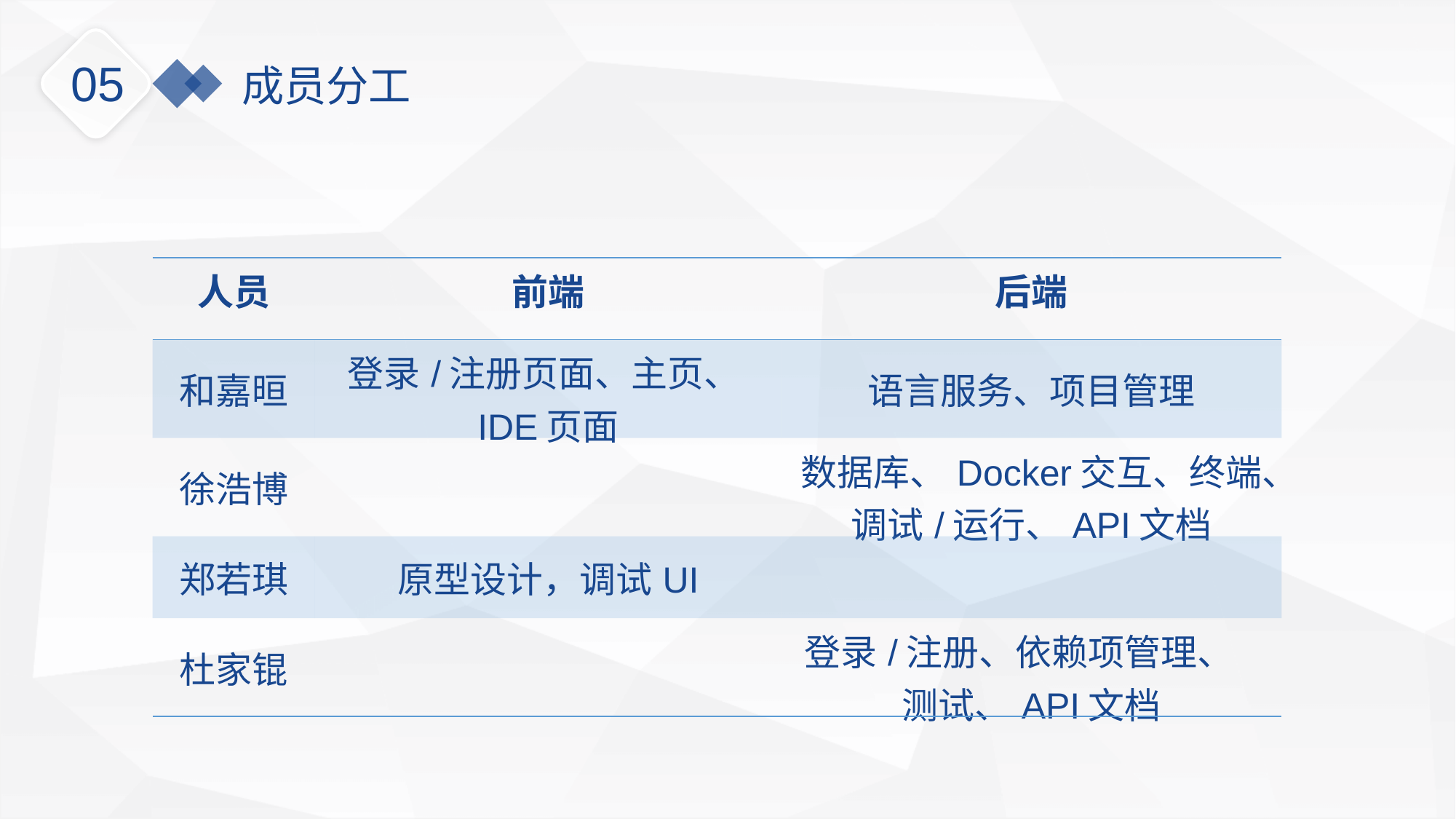

05
成员分工

| 人员 | 前端 | 后端 |
| --- | --- | --- |
| 和嘉晅 | 登录/注册页面、主页、 IDE页面 | 语言服务、项目管理 |
| 徐浩博 |  | 数据库、Docker交互、终端、调试/运行、API文档 |
| 郑若琪 | 原型设计，调试UI |  |
| 杜家锟 |  | 登录/注册、依赖项管理、 测试、API文档 |